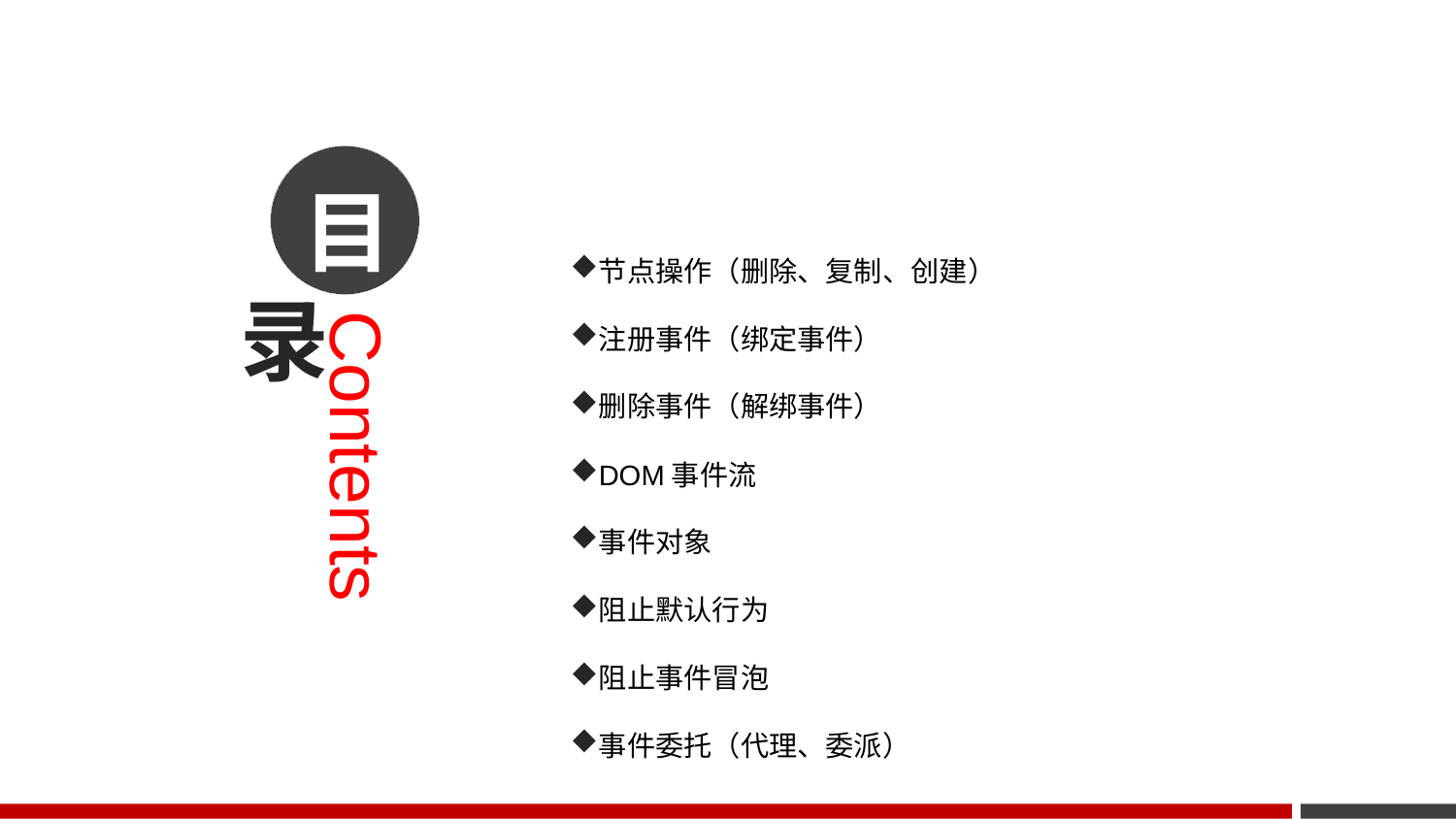

目
节点操作（删除、复制、创建）
注册事件（绑定事件）
删除事件（解绑事件）
DOM事件流
事件对象
阻止默认行为
阻止事件冒泡
事件委托（代理、委派）
录
Contents